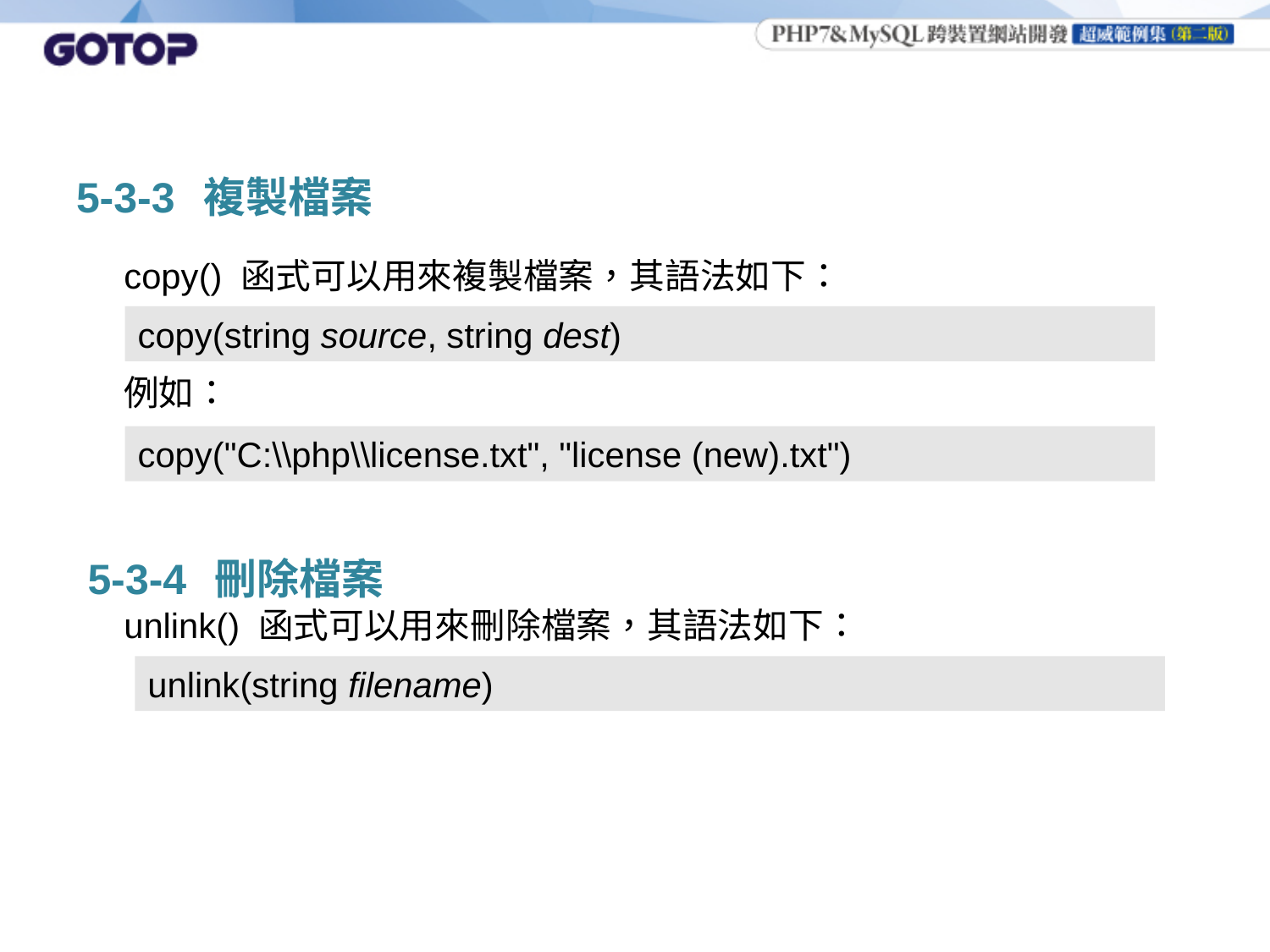

# 5-3-3	複製檔案
	copy() 函式可以用來複製檔案，其語法如下：

	例如：

	unlink() 函式可以用來刪除檔案，其語法如下：
copy(string source, string dest)
copy("C:\\php\\license.txt", "license (new).txt")
5-3-4	刪除檔案
unlink(string filename)